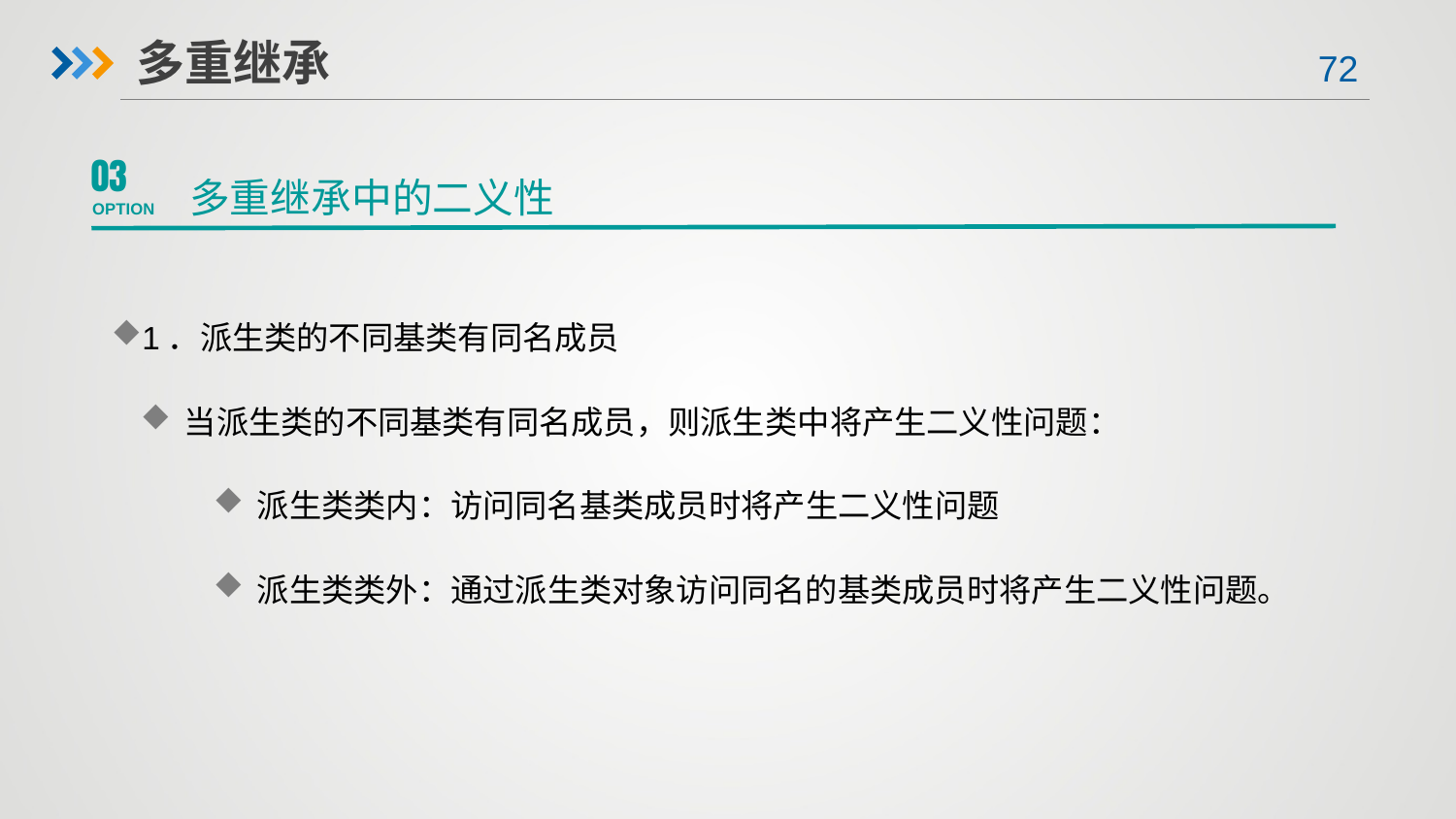

多重继承
多重继承中的二义性
03
OPTION
1．派生类的不同基类有同名成员
当派生类的不同基类有同名成员，则派生类中将产生二义性问题：
派生类类内：访问同名基类成员时将产生二义性问题
派生类类外：通过派生类对象访问同名的基类成员时将产生二义性问题。